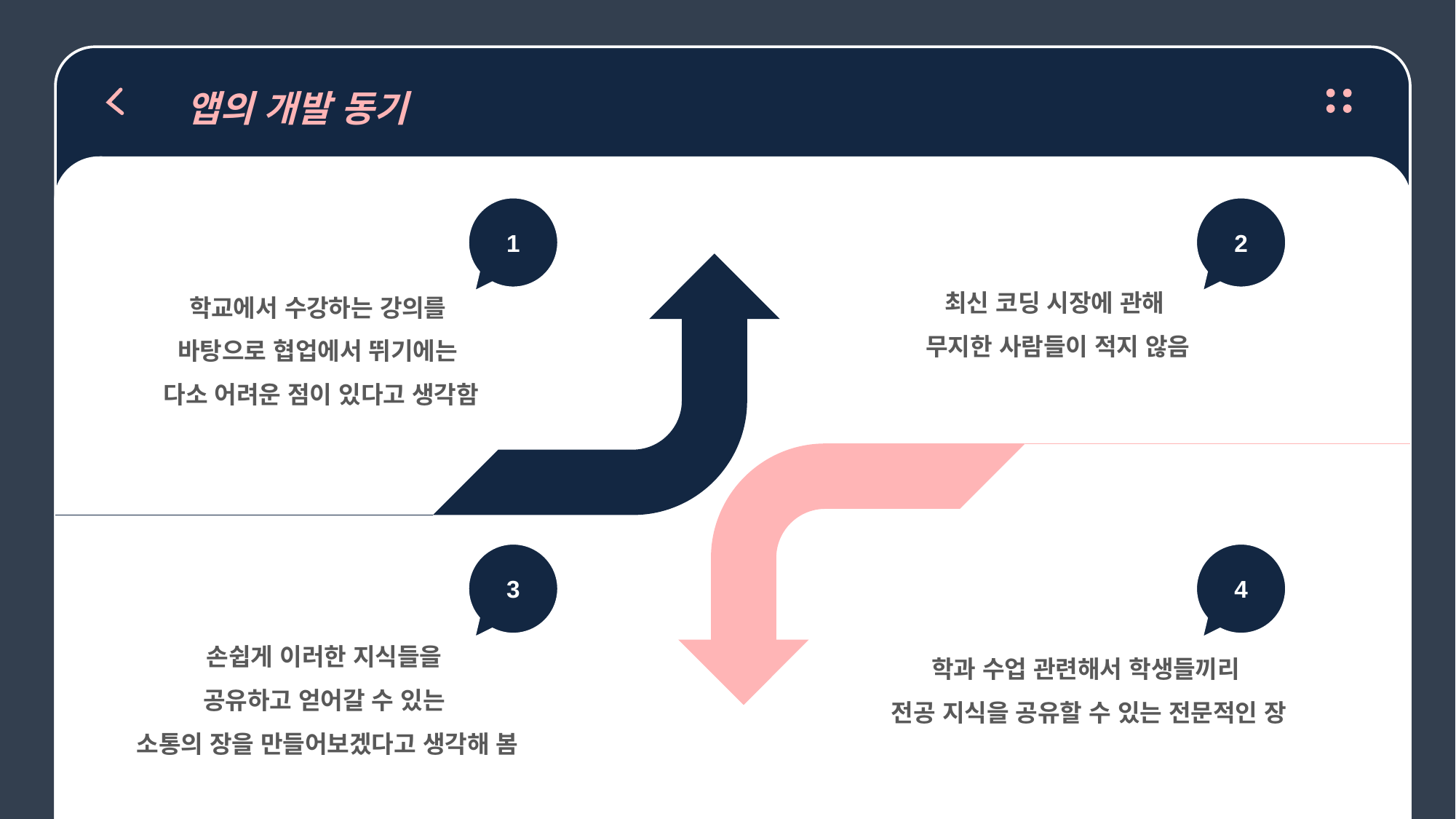

앱의 개발 동기

2
1

최신 코딩 시장에 관해
무지한 사람들이 적지 않음
학교에서 수강하는 강의를
바탕으로 협업에서 뛰기에는
다소 어려운 점이 있다고 생각함

4
3
손쉽게 이러한 지식들을
공유하고 얻어갈 수 있는
소통의 장을 만들어보겠다고 생각해 봄
학과 수업 관련해서 학생들끼리
전공 지식을 공유할 수 있는 전문적인 장